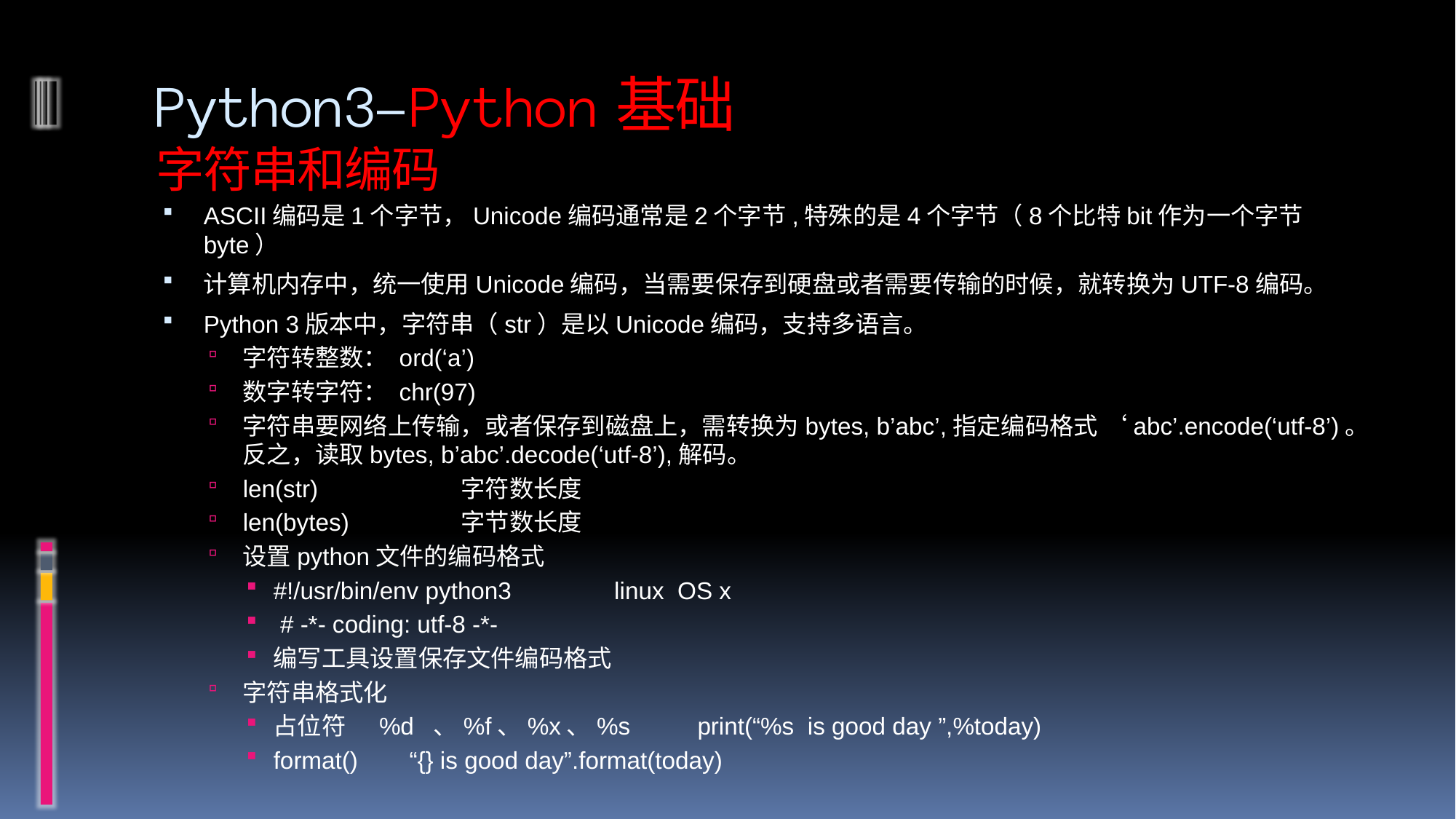

# Python3-Python基础 字符串和编码
ASCII编码是1个字节，Unicode编码通常是2个字节,特殊的是4个字节（8个比特bit作为一个字节byte）
计算机内存中，统一使用Unicode编码，当需要保存到硬盘或者需要传输的时候，就转换为UTF-8编码。
Python 3版本中，字符串（str）是以Unicode编码，支持多语言。
字符转整数： ord(‘a’)
数字转字符： chr(97)
字符串要网络上传输，或者保存到磁盘上，需转换为bytes, b’abc’,指定编码格式 ‘abc’.encode(‘utf-8’)。反之，读取bytes, b’abc’.decode(‘utf-8’),解码。
len(str)		字符数长度
len(bytes)		字节数长度
设置python文件的编码格式
#!/usr/bin/env python3	  linux  OS x
 # -*- coding: utf-8 -*-
编写工具设置保存文件编码格式
字符串格式化
占位符     %d  、%f、%x、%s          print(“%s  is good day ”,%today)
format()	    “{} is good day”.format(today)